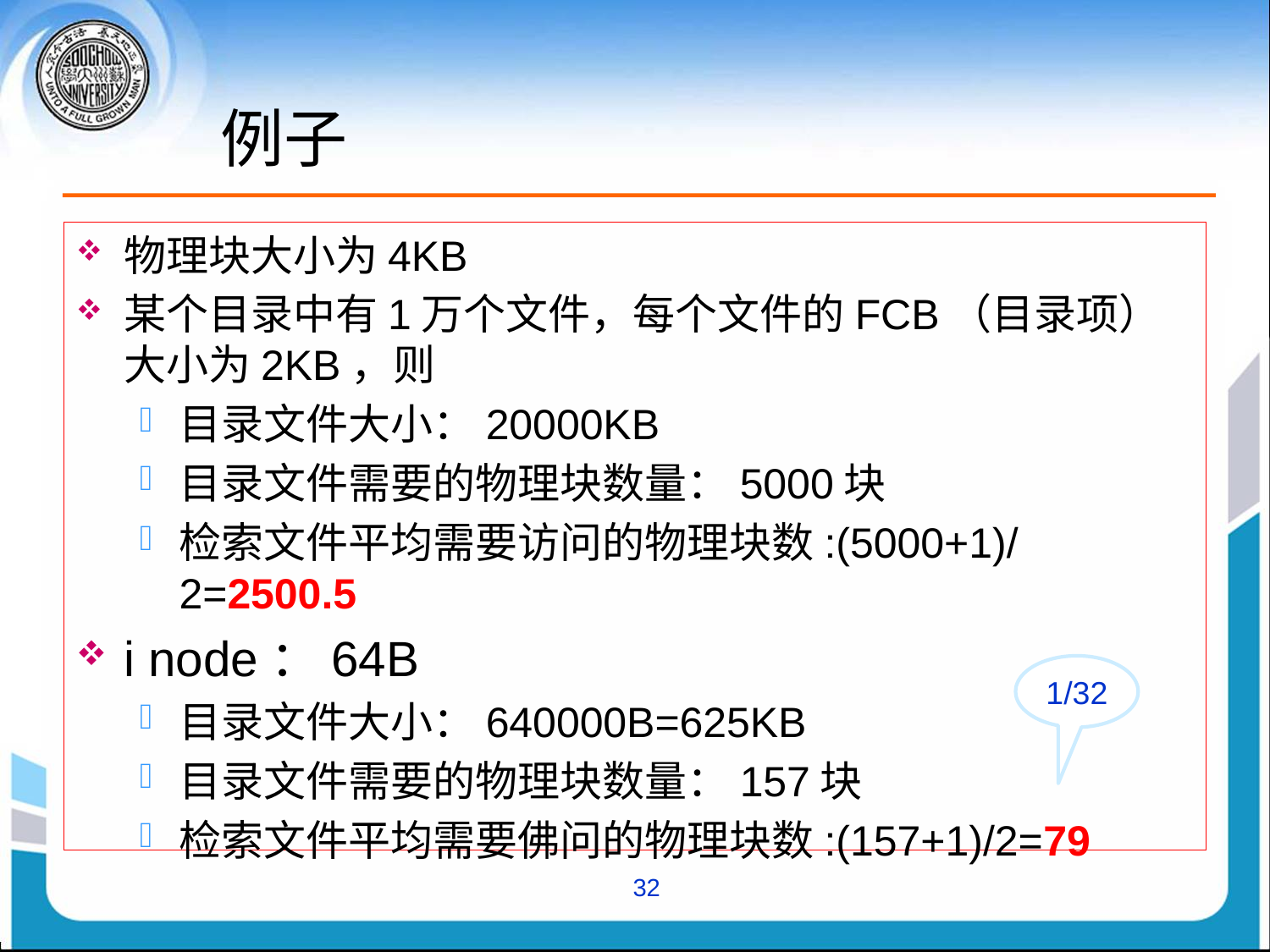

# 例子
物理块大小为4KB
某个目录中有1万个文件，每个文件的FCB（目录项）大小为2KB，则
目录文件大小：20000KB
目录文件需要的物理块数量：5000块
检索文件平均需要访问的物理块数:(5000+1)/2=2500.5
i node：64B
目录文件大小：640000B=625KB
目录文件需要的物理块数量：157块
检索文件平均需要佛问的物理块数:(157+1)/2=79

1/32
32